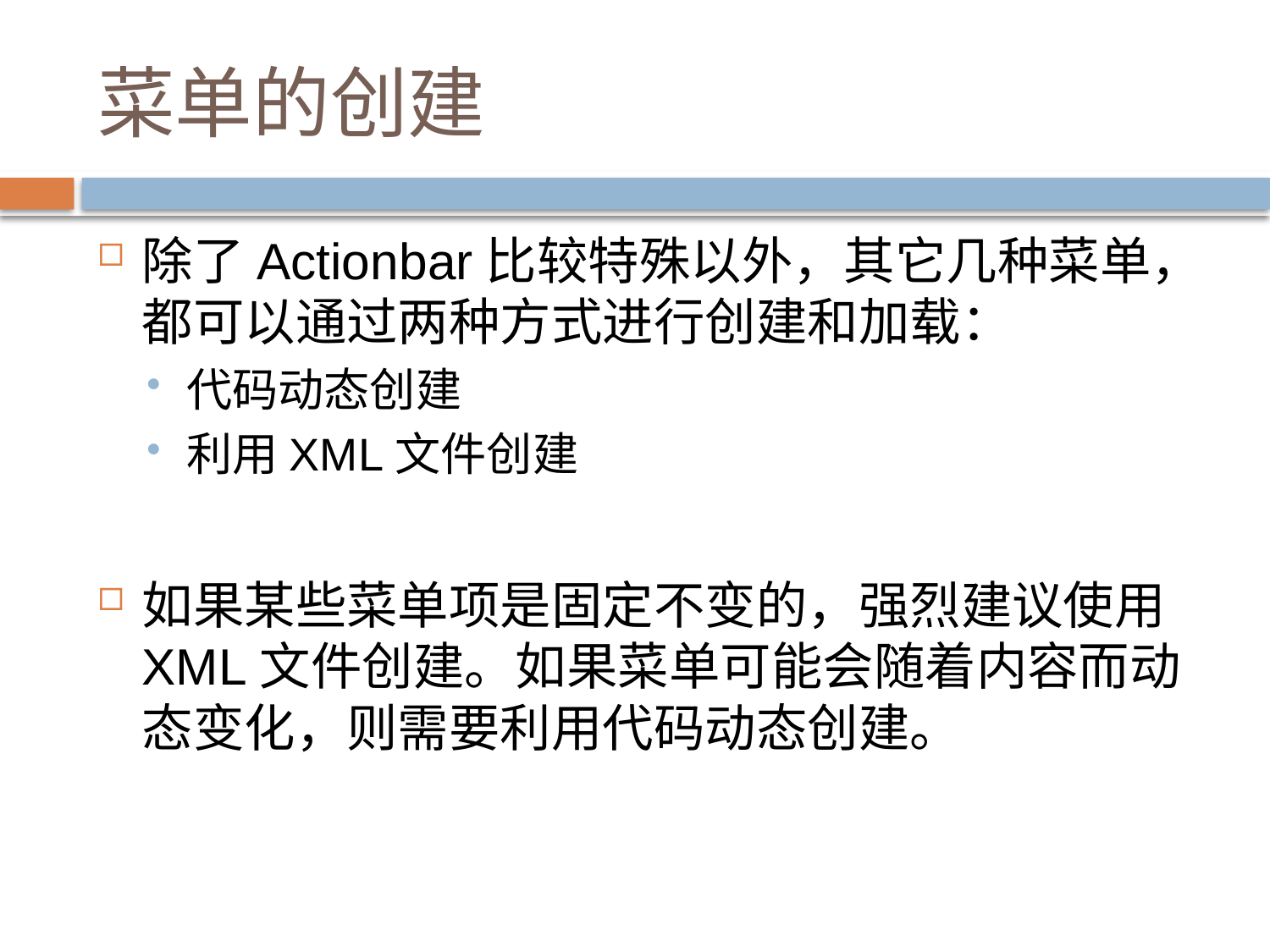

# 菜单的创建
除了Actionbar比较特殊以外，其它几种菜单，都可以通过两种方式进行创建和加载：
代码动态创建
利用XML文件创建

如果某些菜单项是固定不变的，强烈建议使用XML文件创建。如果菜单可能会随着内容而动态变化，则需要利用代码动态创建。